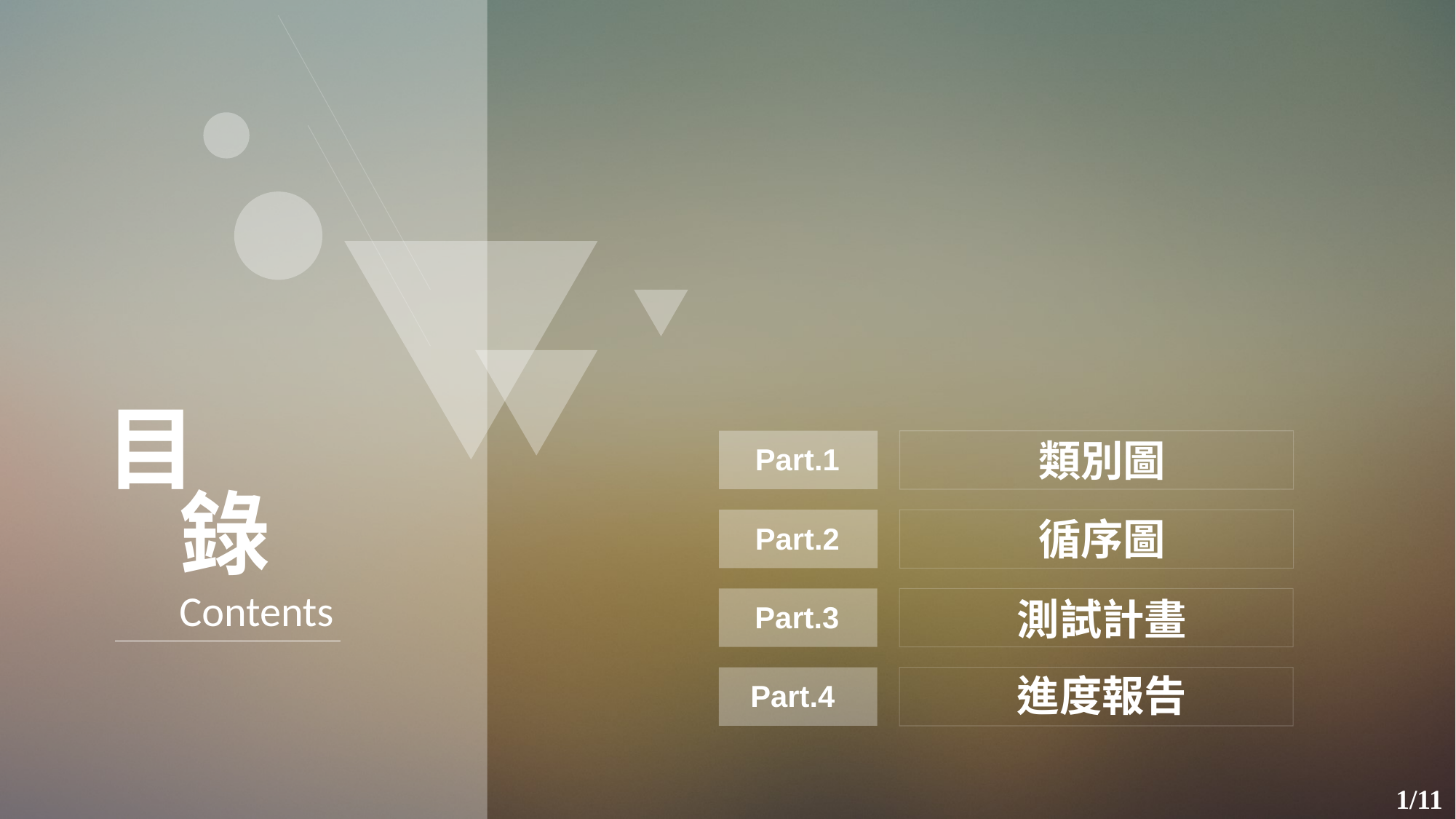

目
錄
Contents
類別圖

Part.1
循序圖

Part.2
測試計畫

Part.3
進度報告

Part.4
1/11